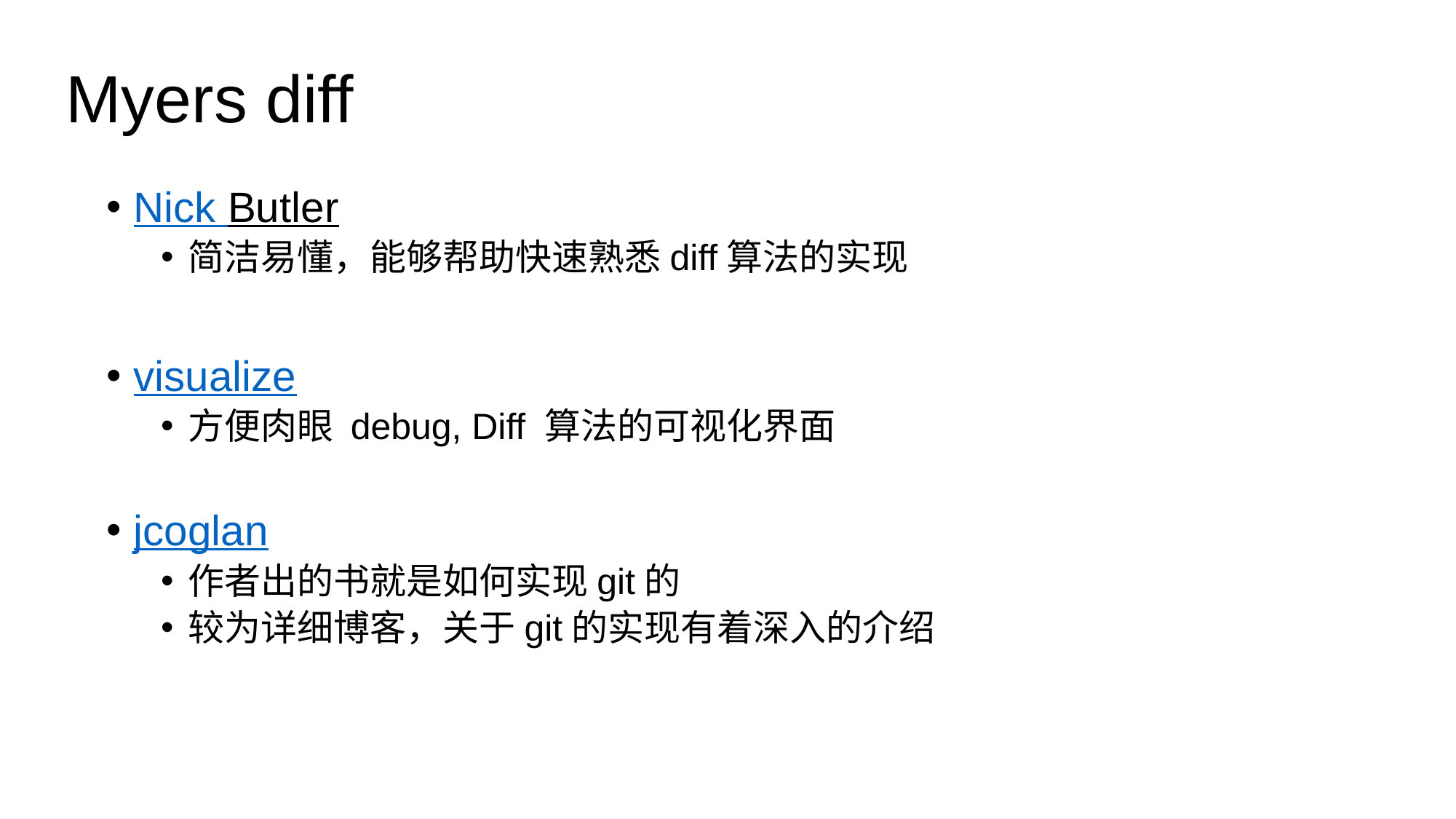

# Myers diff
Nick Butler
简洁易懂，能够帮助快速熟悉diff算法的实现

visualize
方便肉眼 debug, Diff 算法的可视化界面

jcoglan
作者出的书就是如何实现git的
较为详细博客，关于git的实现有着深入的介绍